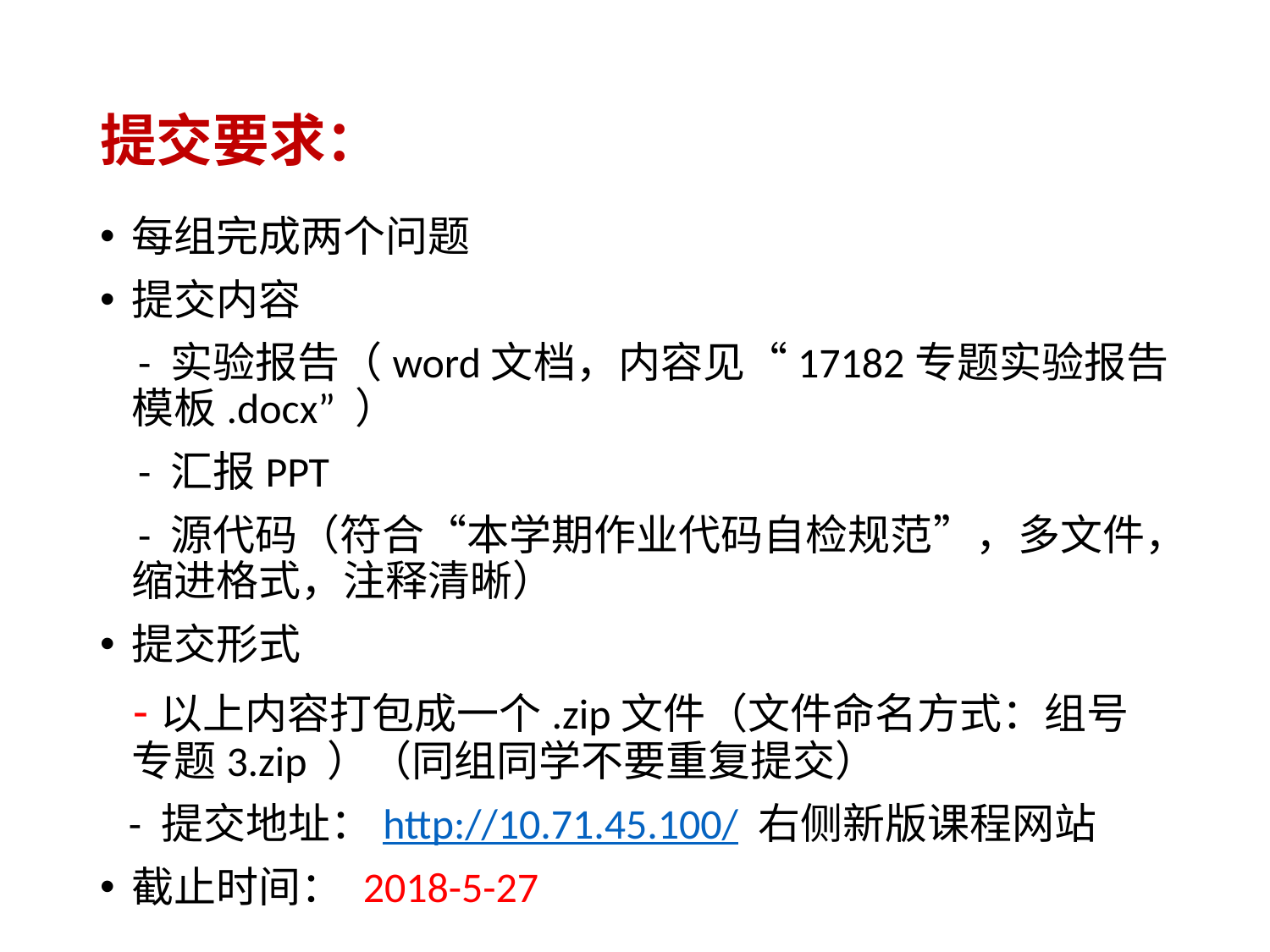

# 提交要求：
每组完成两个问题
提交内容
    - 实验报告（word文档，内容见“17182专题实验报告模板.docx” ）
    - 汇报PPT
    - 源代码（符合“本学期作业代码自检规范”，多文件，缩进格式，注释清晰）
提交形式
   -以上内容打包成一个.zip文件（文件命名方式：组号专题3.zip ）（同组同学不要重复提交）
   - 提交地址：http://10.71.45.100/ 右侧新版课程网站
截止时间： 2018-5-27